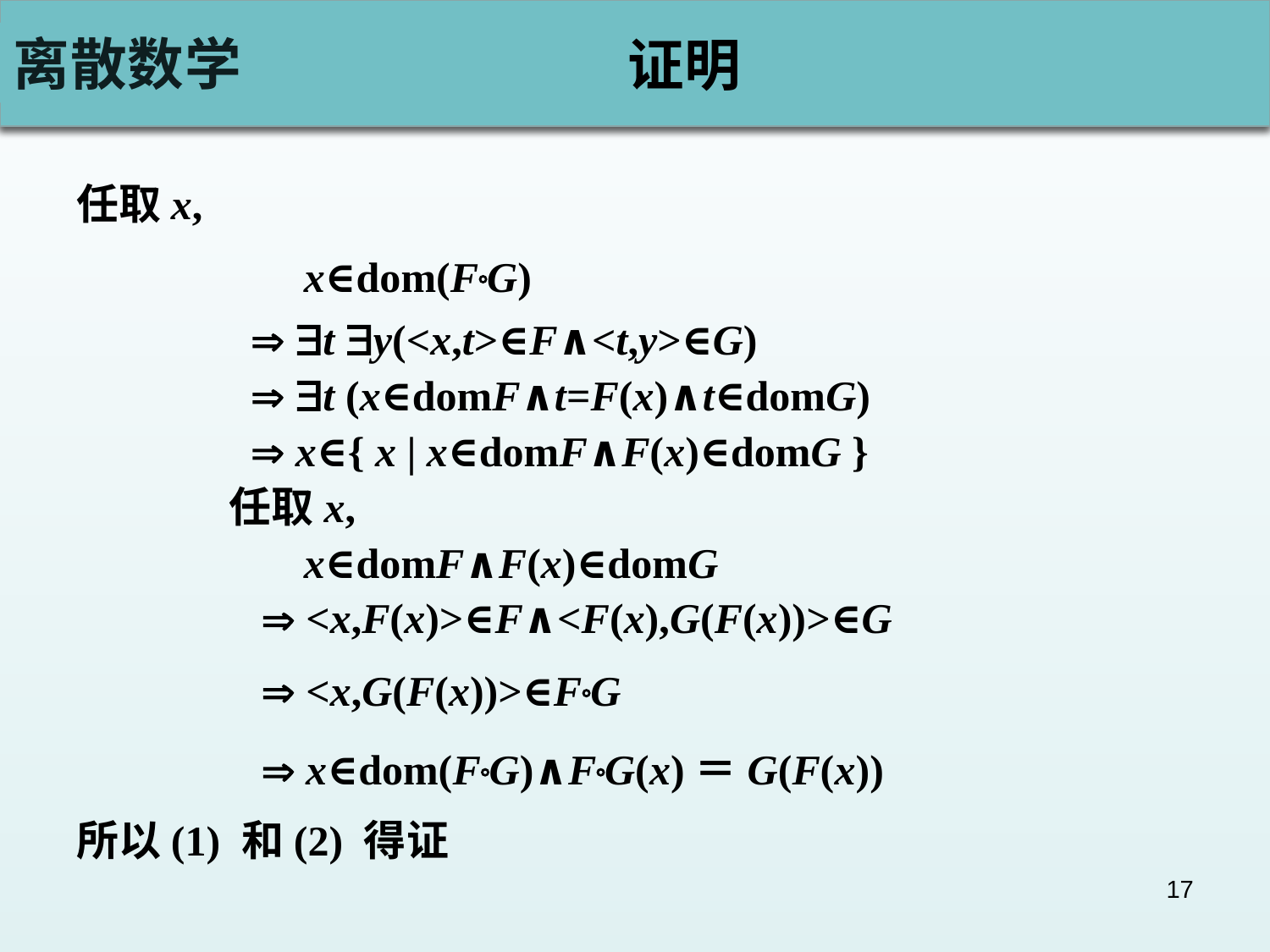

# 证明
任取x,
                 x∈dom(F°G)
            ⇒ ∃t ∃y(<x,t>∈F∧<t,y>∈G)
            ⇒ ∃t (x∈domF∧t=F(x)∧t∈domG)
            ⇒ x∈{ x | x∈domF∧F(x)∈domG }
         任取x,
                 x∈domF∧F(x)∈domG
             ⇒ <x,F(x)>∈F∧<F(x),G(F(x))>∈G
             ⇒ <x,G(F(x))>∈F°G
             ⇒ x∈dom(F°G)∧F°G(x)＝G(F(x))
所以(1) 和(2) 得证
17